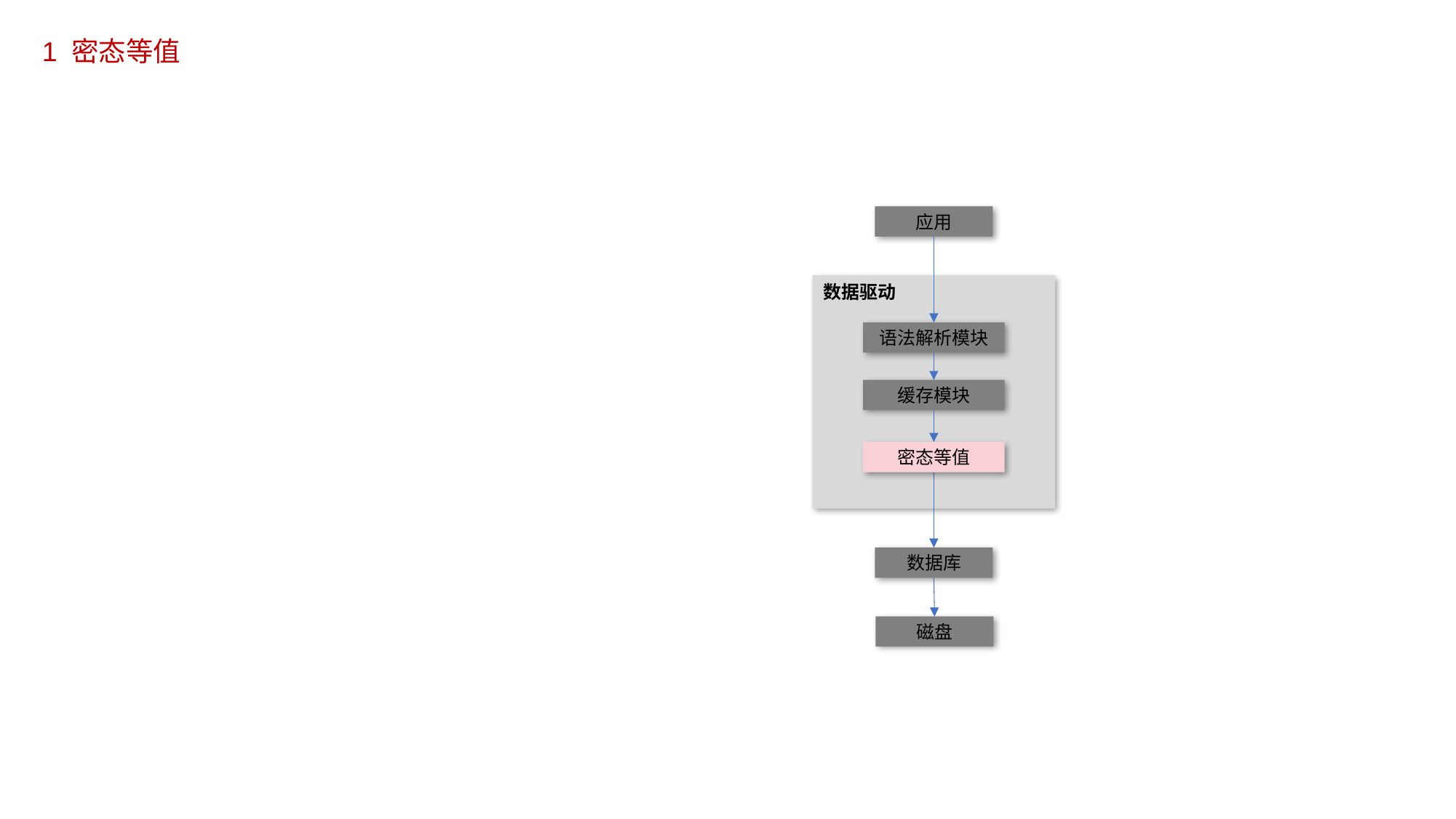

1 密态等值
应用
数据驱动
语法解析模块
缓存模块
密态等值
数据库
磁盘